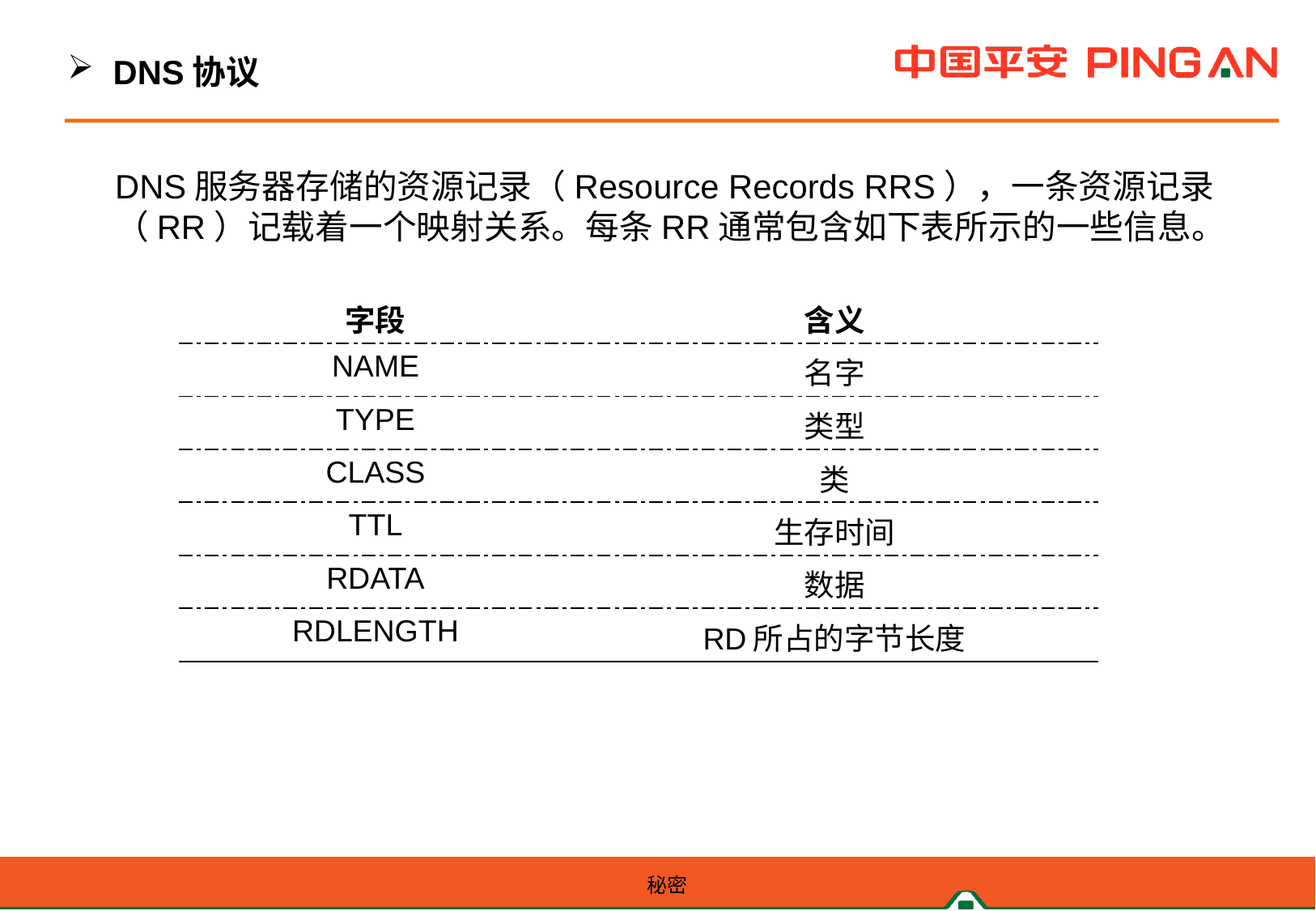

DNS协议
DNS服务器存储的资源记录（Resource Records RRS），一条资源记录（RR）记载着一个映射关系。每条RR通常包含如下表所示的一些信息。

| 字段 | 含义 |
| --- | --- |
| NAME | 名字 |
| TYPE | 类型 |
| CLASS | 类 |
| TTL | 生存时间 |
| RDATA | 数据 |
| RDLENGTH | RD所占的字节长度 |